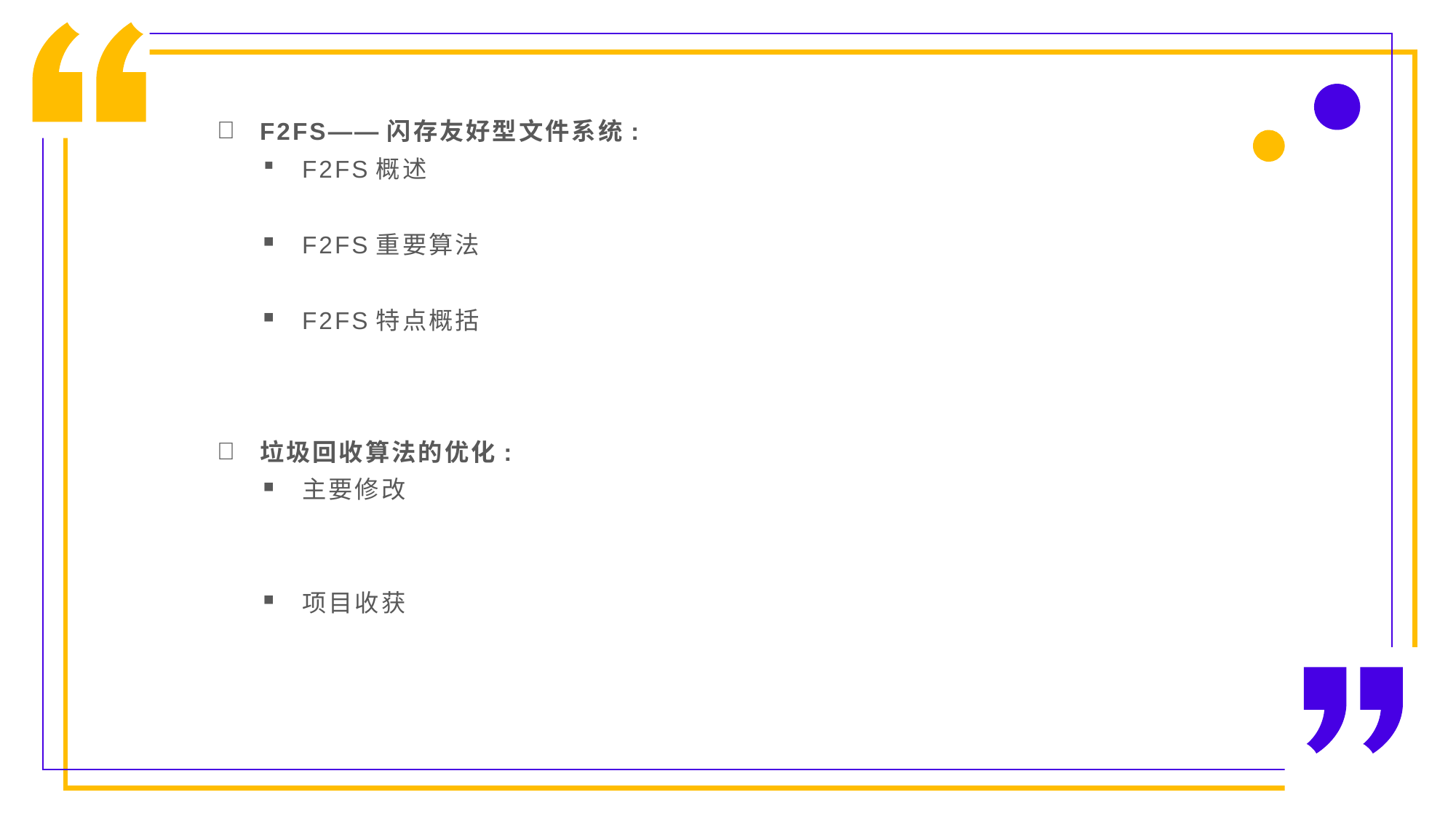

F2FS——闪存友好型文件系统:
F2FS概述

F2FS重要算法

F2FS特点概括

垃圾回收算法的优化:
主要修改

项目收获